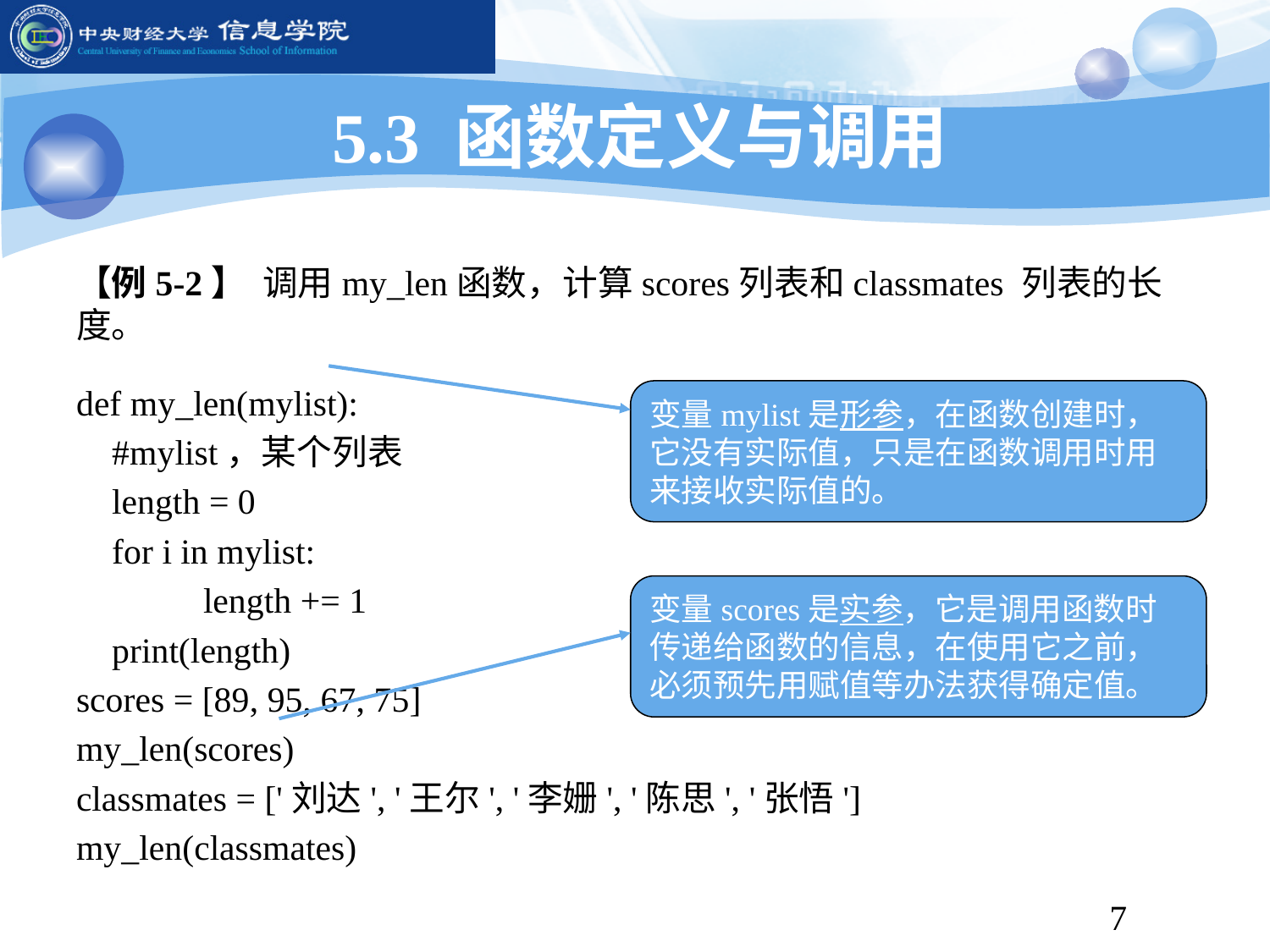

# 5.3 函数定义与调用
【例5-2】  调用my_len函数，计算scores列表和classmates 列表的长度。

def my_len(mylist):
    #mylist，某个列表
    length = 0
    for i in mylist:
	length += 1
    print(length)
scores = [89, 95, 67, 75]
my_len(scores)
classmates = ['刘达', '王尔', '李姗', '陈思', '张悟']
my_len(classmates)

变量mylist是形参，在函数创建时，它没有实际值，只是在函数调用时用来接收实际值的。
变量scores是实参，它是调用函数时传递给函数的信息，在使用它之前，必须预先用赋值等办法获得确定值。